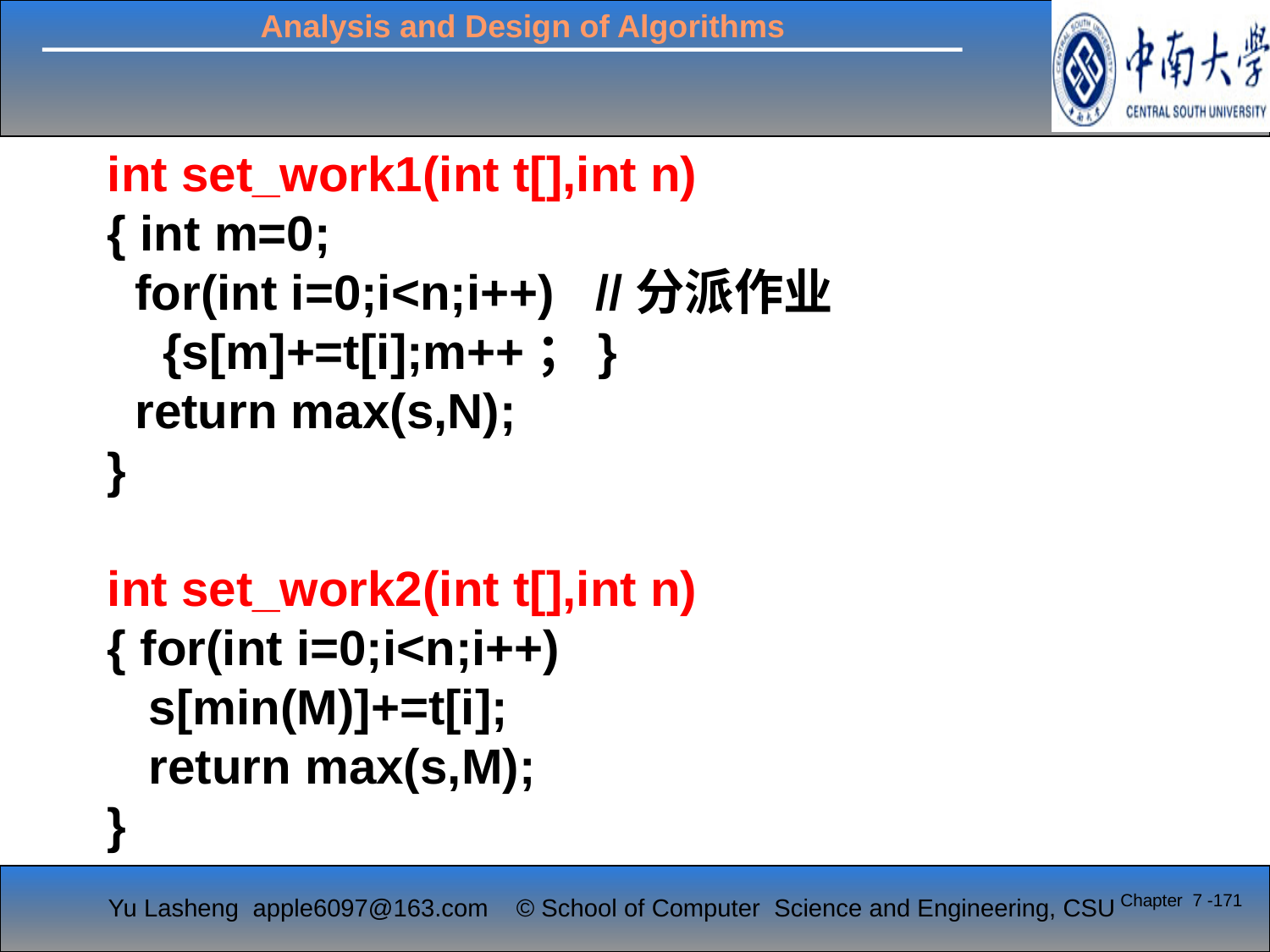

int set_work1(int t[],int n)
{ int m=0;
  for(int i=0;i<n;i++)   //分派作业
    {s[m]+=t[i];m++；}
  return max(s,N);
}

int set_work2(int t[],int n)
{ for(int i=0;i<n;i++)
   s[min(M)]+=t[i];
   return max(s,M);
}
Chapter  7 -171